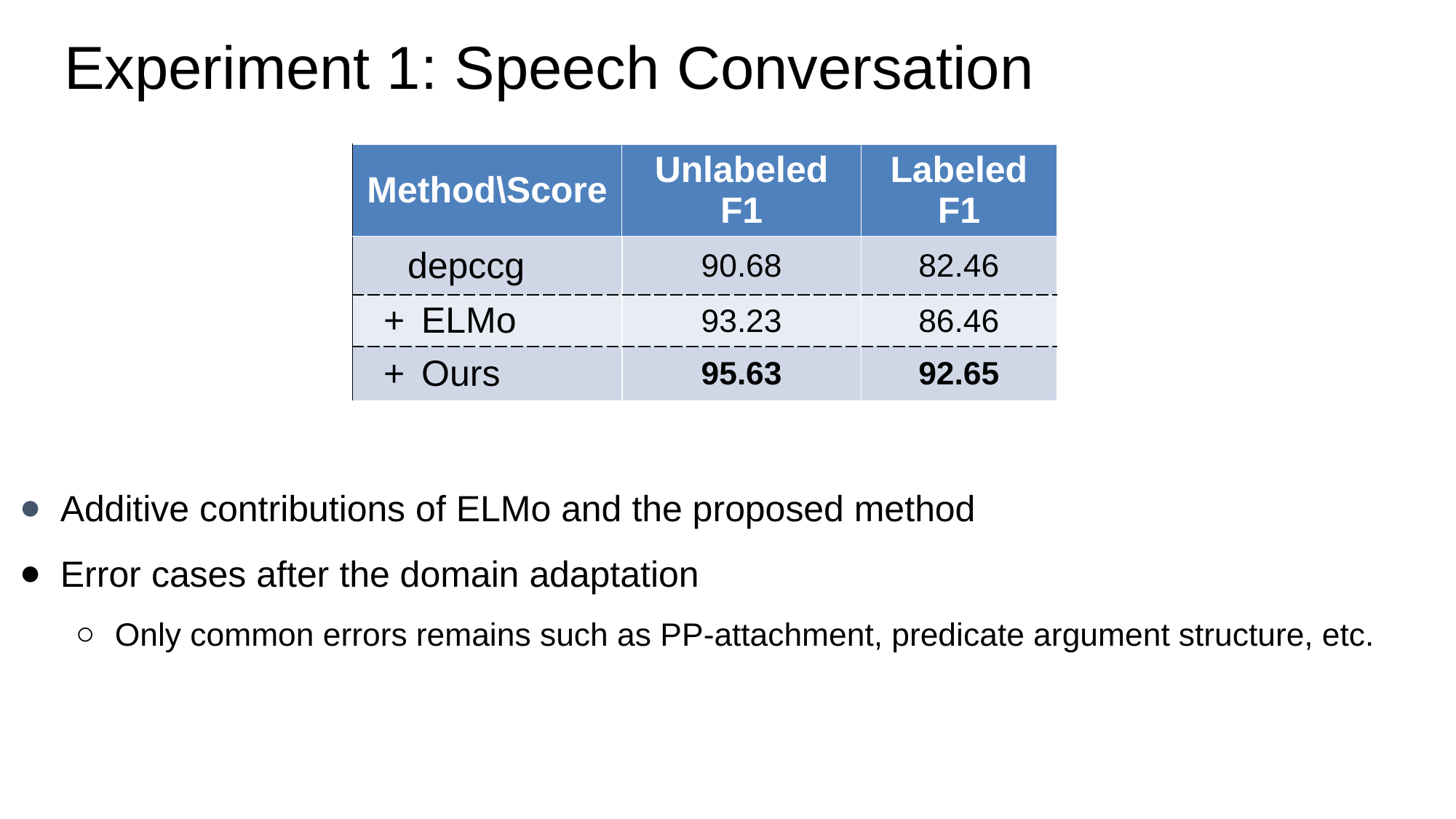

# Experiment 1: Speech Conversation
| Method\Score | Unlabeled F1 | Labeled F1 |
| --- | --- | --- |
| depccg | 90.68 | 82.46 |
| ELMo | 93.23 | 86.46 |
| Ours | 95.63 | 92.65 |
Additive contributions of ELMo and the proposed method
Error cases after the domain adaptation
Only common errors remains such as PP-attachment, predicate argument structure, etc.
| F値 |
| --- |
| 74.32 |
| 76.19 |
| 77.54 |
37